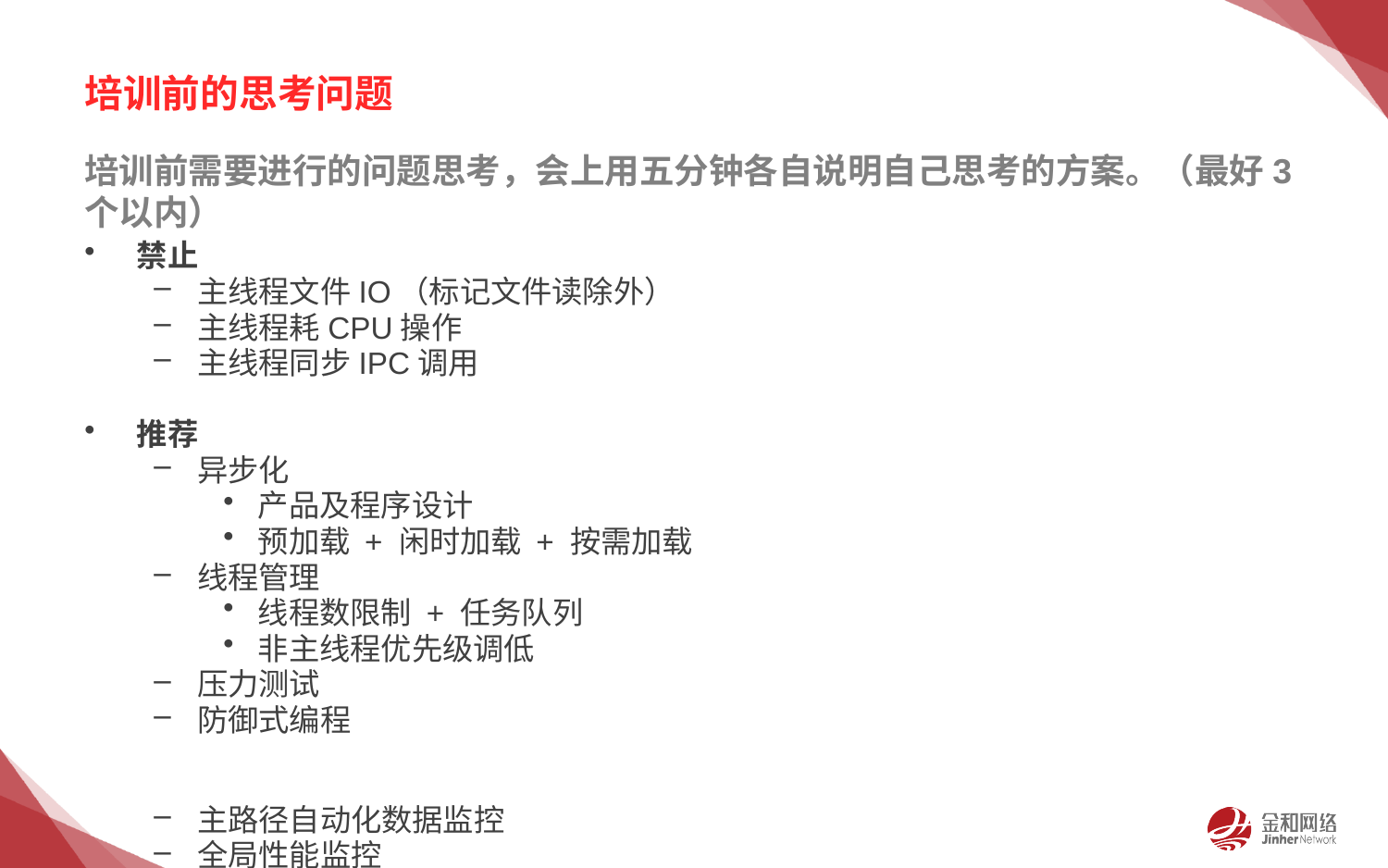

# 培训前的思考问题
培训前需要进行的问题思考，会上用五分钟各自说明自己思考的方案。（最好3个以内）
禁止
主线程文件IO（标记文件读除外）
主线程耗CPU操作
主线程同步IPC调用

推荐
异步化
产品及程序设计
预加载 + 闲时加载 + 按需加载
线程管理
线程数限制 + 任务队列
非主线程优先级调低
压力测试
防御式编程

主路径自动化数据监控
全局性能监控